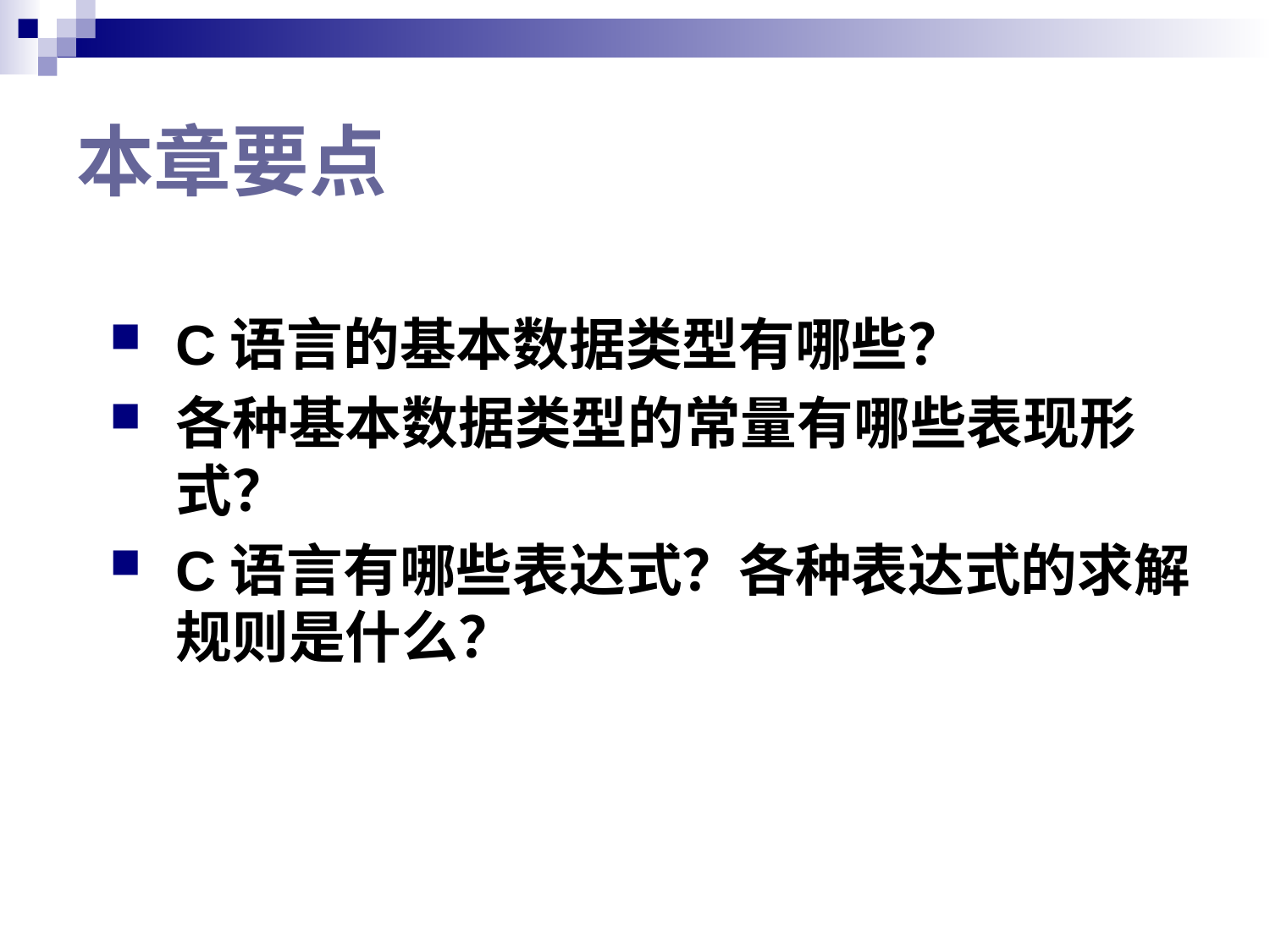

# 本章要点
C语言的基本数据类型有哪些？
各种基本数据类型的常量有哪些表现形式？
C语言有哪些表达式？各种表达式的求解规则是什么？